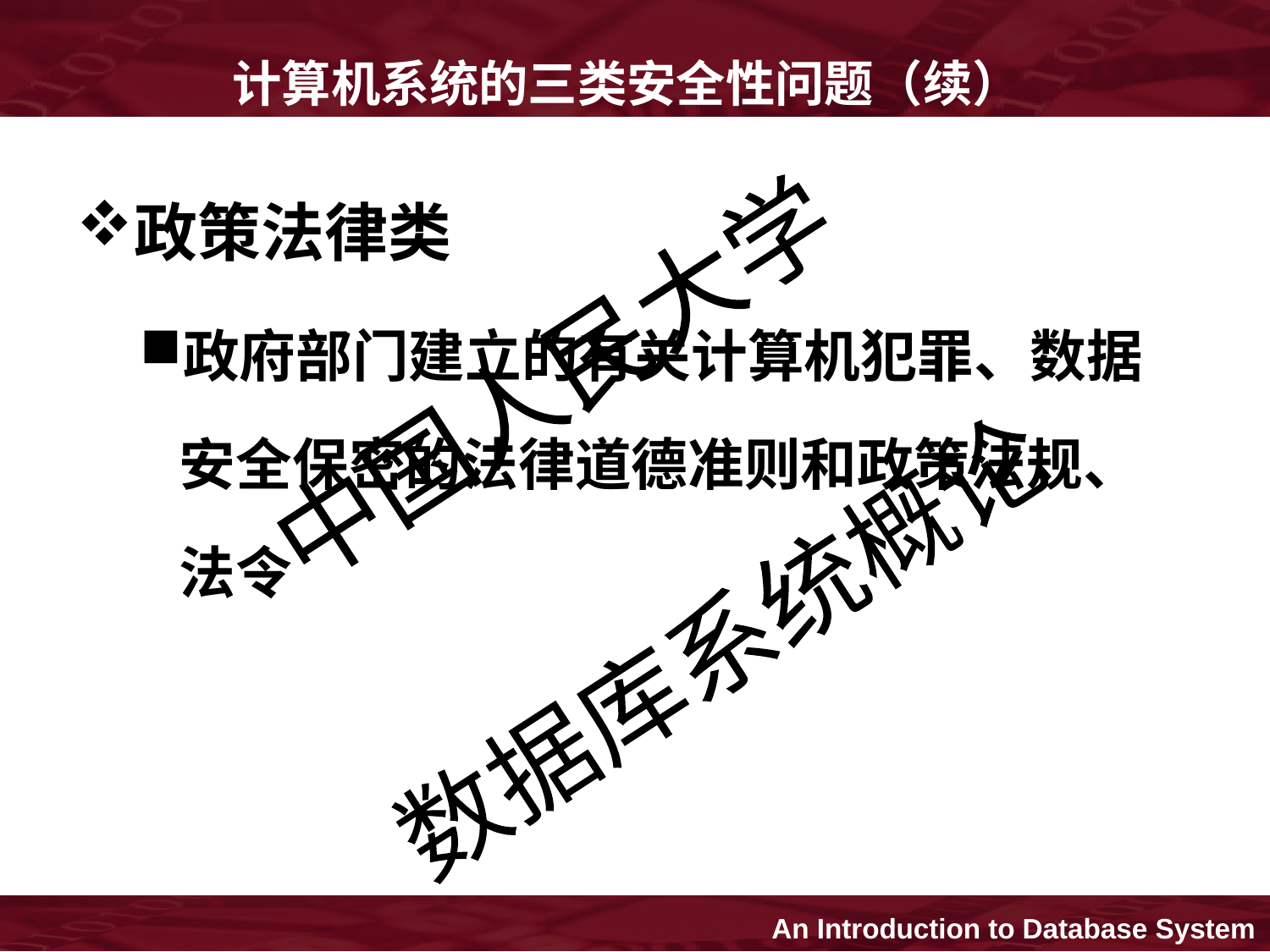

# 计算机系统的三类安全性问题（续）
政策法律类
政府部门建立的有关计算机犯罪、数据安全保密的法律道德准则和政策法规、法令